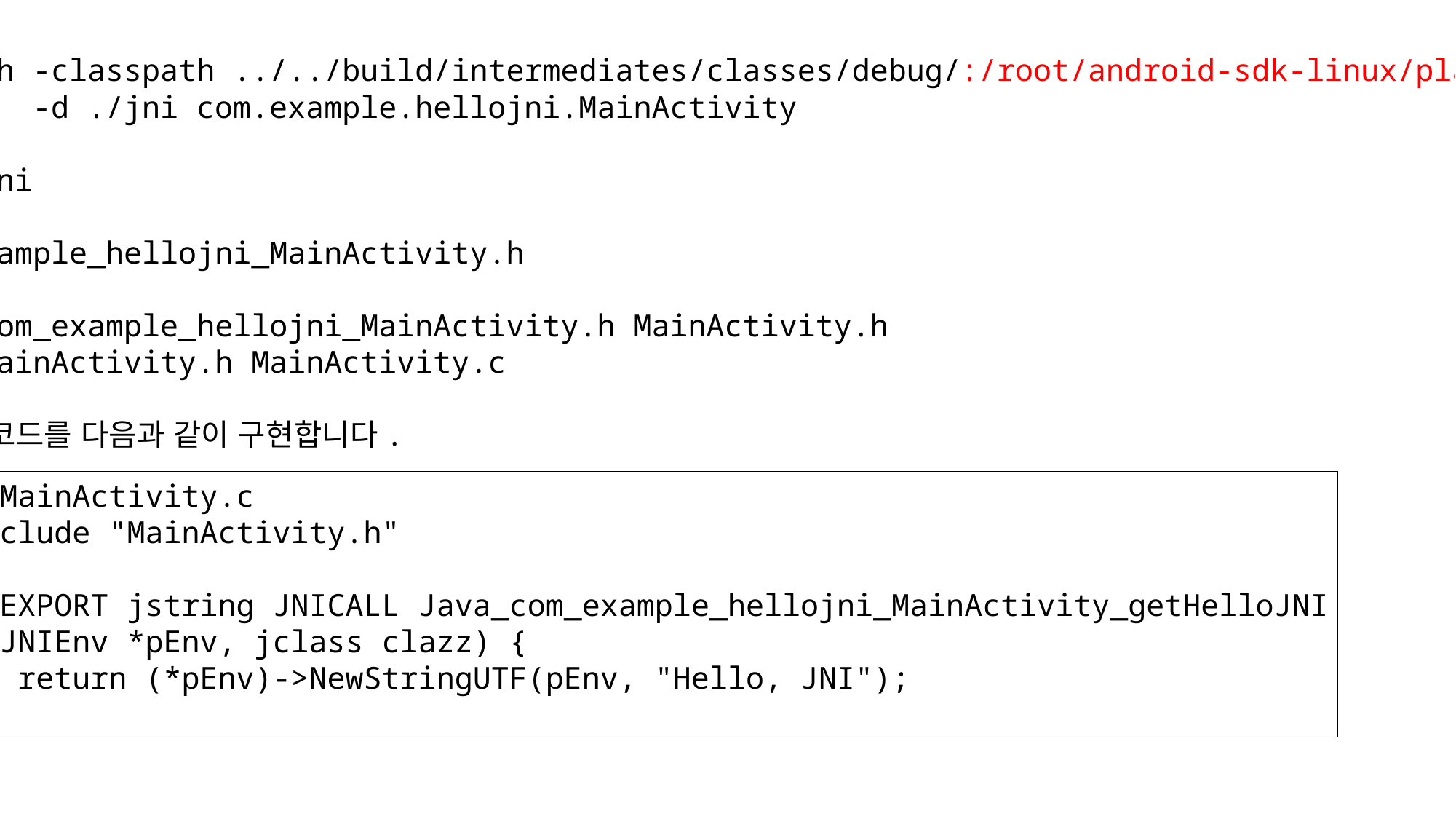

# javah -classpath ../../build/intermediates/classes/debug/:/root/android-sdk-linux/platforms/android-21/android.jar
        -d ./jni com.example.hellojni.MainActivity

# cd jni
# ls
com_example_hellojni_MainActivity.h

# mv com_example_hellojni_MainActivity.h MainActivity.h
# cp MainActivity.h MainActivity.c

그 다음 코드를 다음과 같이 구현합니다.
// MainActivity.c
#include "MainActivity.h"

JNIEXPORT jstring JNICALL Java_com_example_hellojni_MainActivity_getHelloJNI
  (JNIEnv *pEnv, jclass clazz) {
    return (*pEnv)->NewStringUTF(pEnv, "Hello, JNI");
}